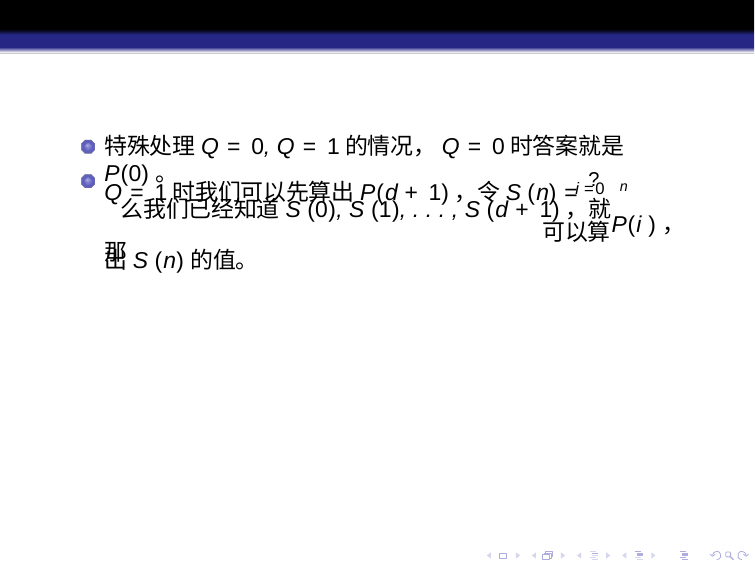

特殊处理Q = 0, Q = 1的情况，Q = 0时答案就是P(0)。
Q = 1时我们可以先算出P(d + 1)，令S (n) = ?n	P(i )，那
i =0
么我们已经知道S (0), S (1), . . . , S (d + 1)，就可以算
出S (n)的值。